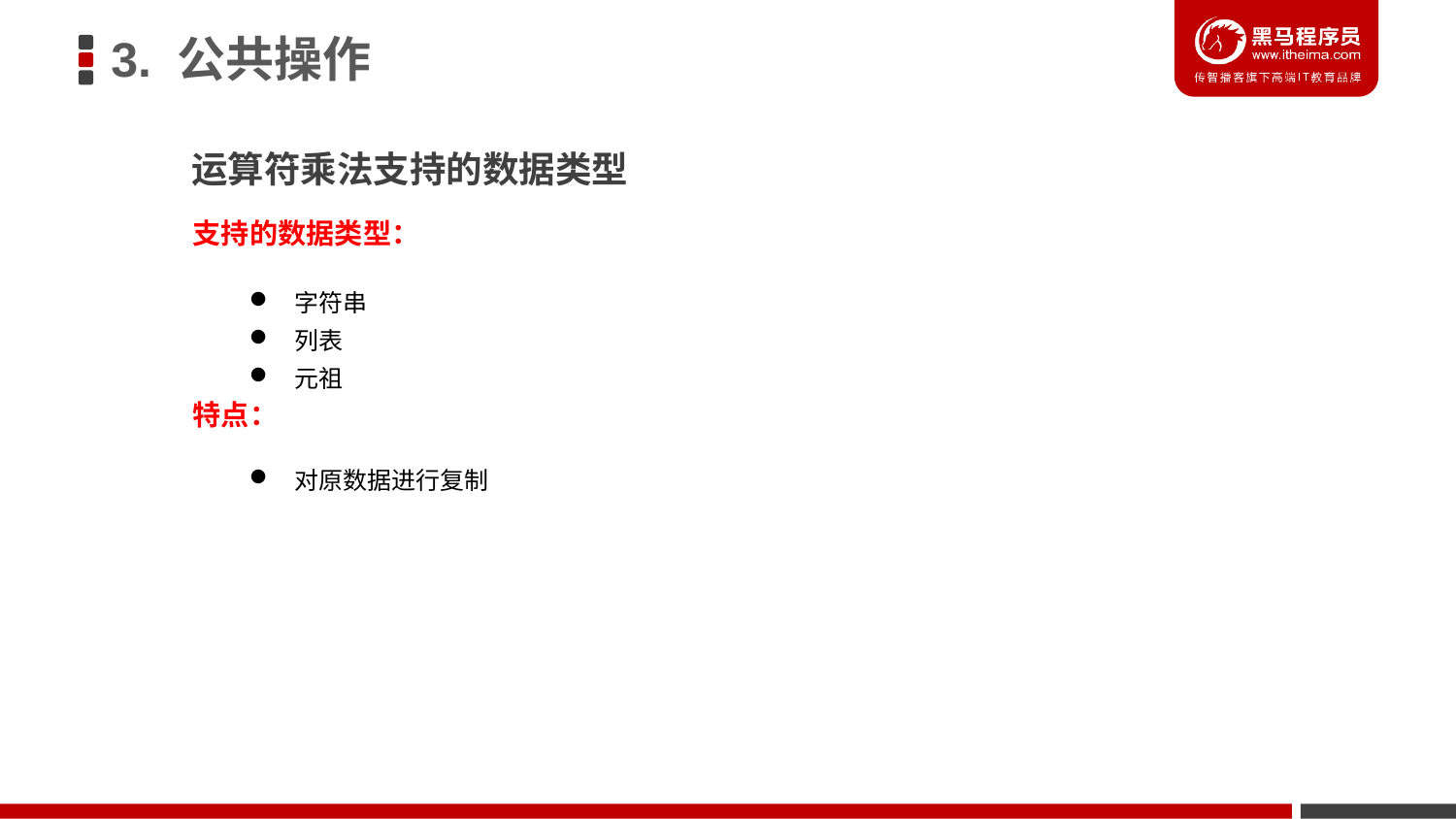

3. 公共操作
运算符乘法支持的数据类型
支持的数据类型：

字符串
列表
元祖
特点：

对原数据进行复制